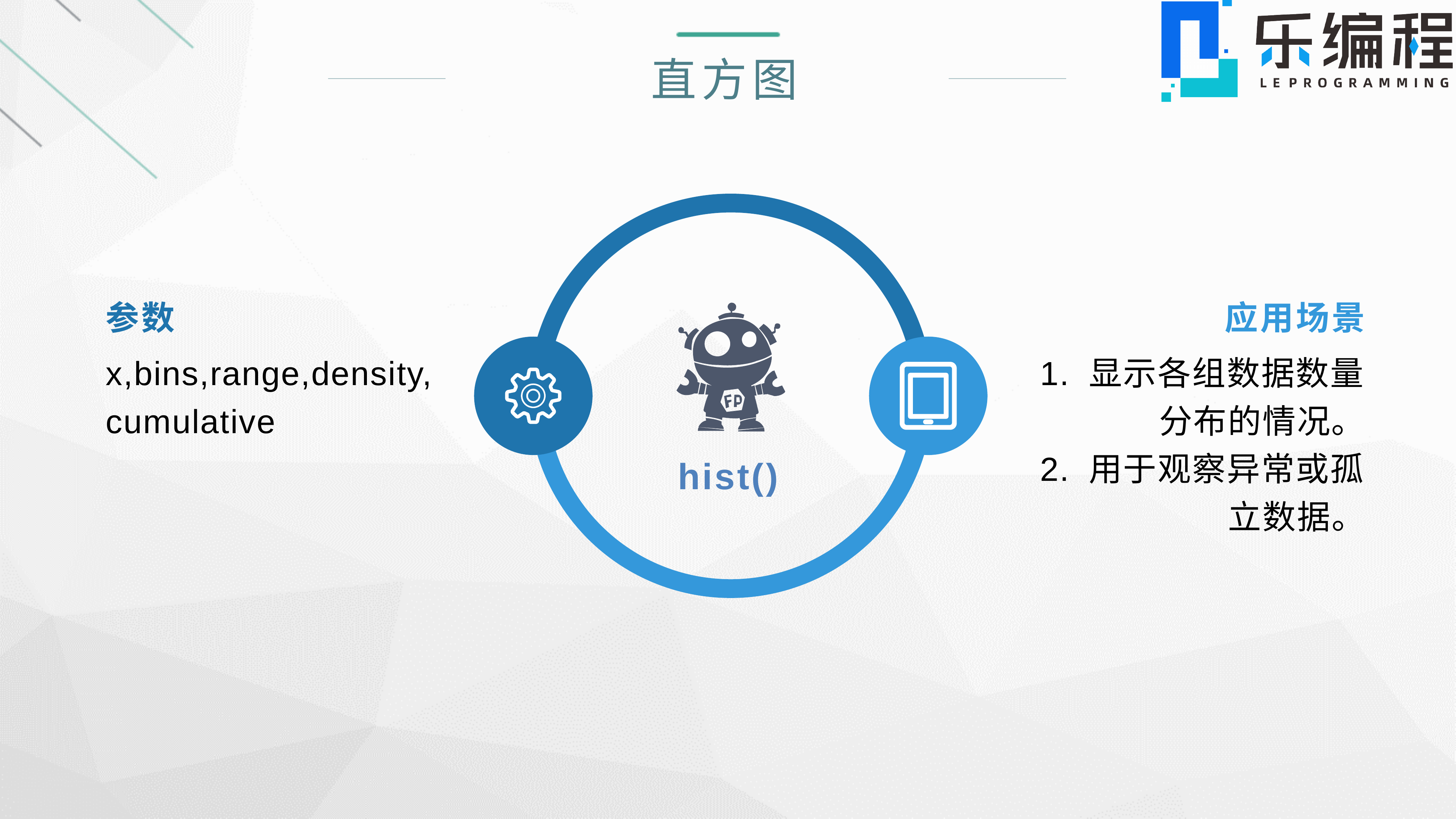

直方图

参数
应用场景

1. 显示各组数据数量分布的情况。
2. 用于观察异常或孤立数据。

x,bins,range,density,cumulative

hist()